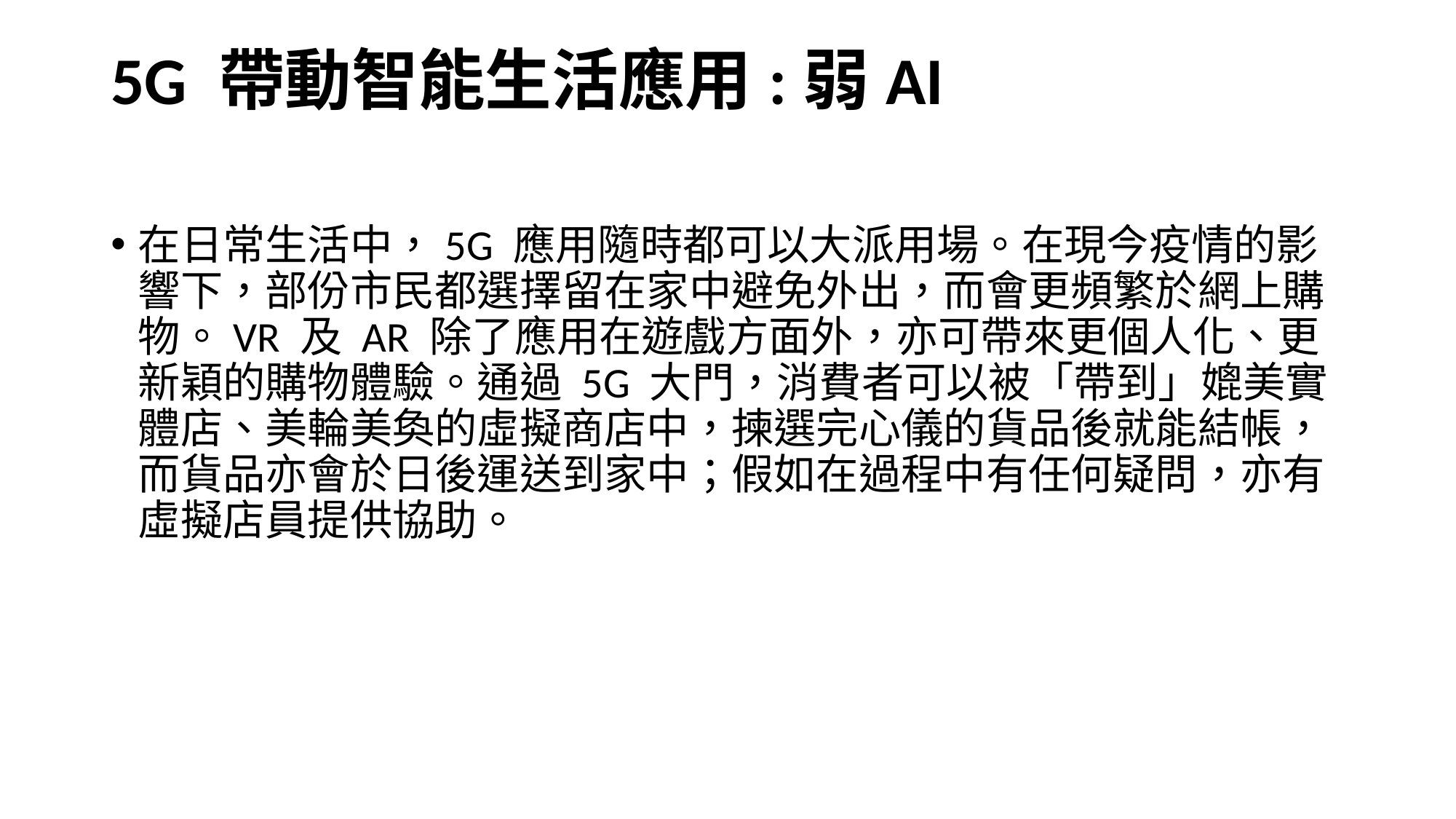

# 5G 帶動智能生活應用:弱AI
在日常生活中，5G 應用隨時都可以大派用場。在現今疫情的影響下，部份市民都選擇留在家中避免外出，而會更頻繁於網上購物。VR 及 AR 除了應用在遊戲方面外，亦可帶來更個人化、更新穎的購物體驗。通過 5G 大門，消費者可以被「帶到」媲美實體店、美輪美奐的虛擬商店中，揀選完心儀的貨品後就能結帳，而貨品亦會於日後運送到家中；假如在過程中有任何疑問，亦有虛擬店員提供協助。